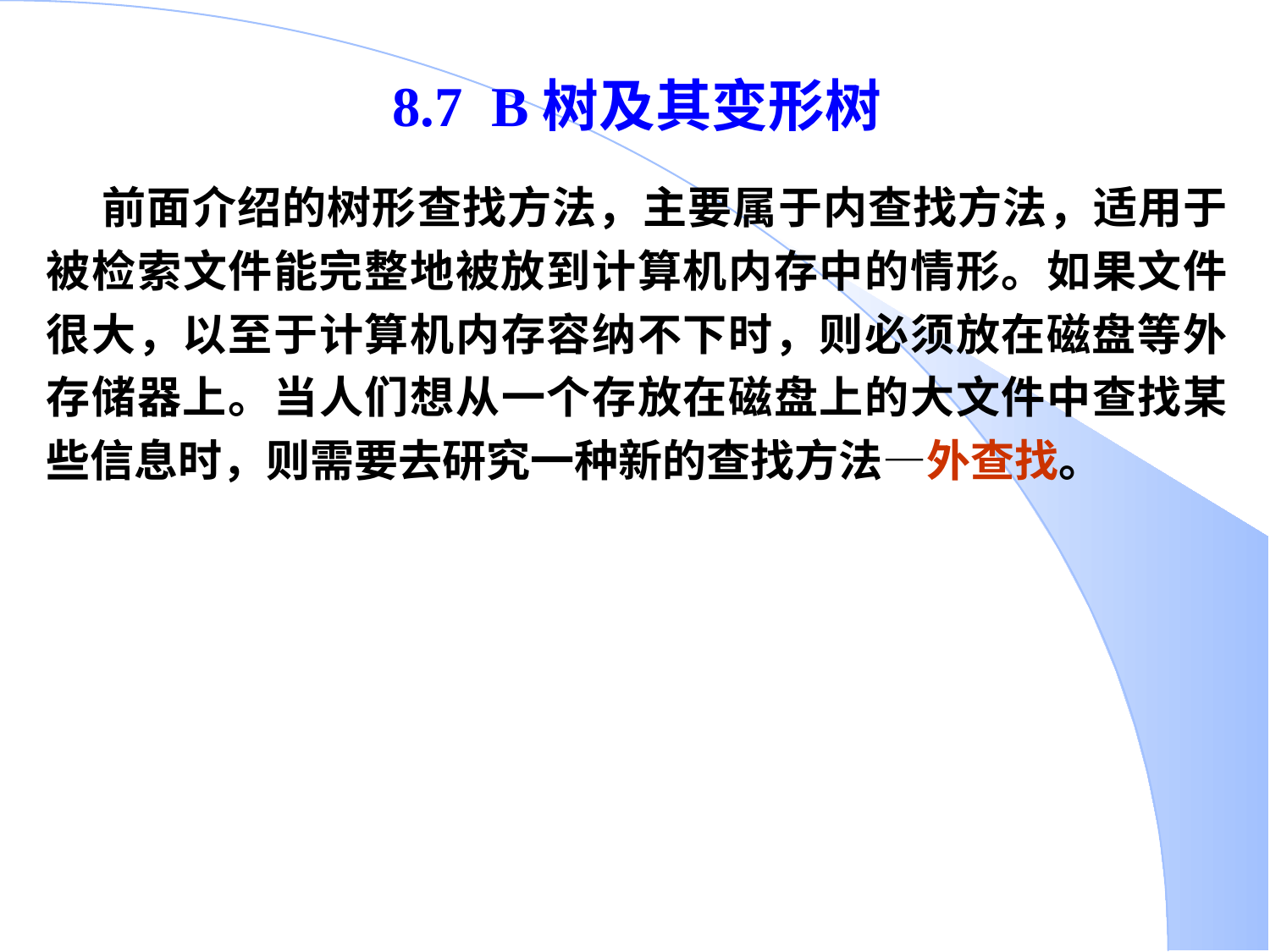

8.7  B树及其变形树
    前面介绍的树形查找方法，主要属于内查找方法，适用于被检索文件能完整地被放到计算机内存中的情形。如果文件很大，以至于计算机内存容纳不下时，则必须放在磁盘等外存储器上。当人们想从一个存放在磁盘上的大文件中查找某些信息时，则需要去研究一种新的查找方法—外查找。